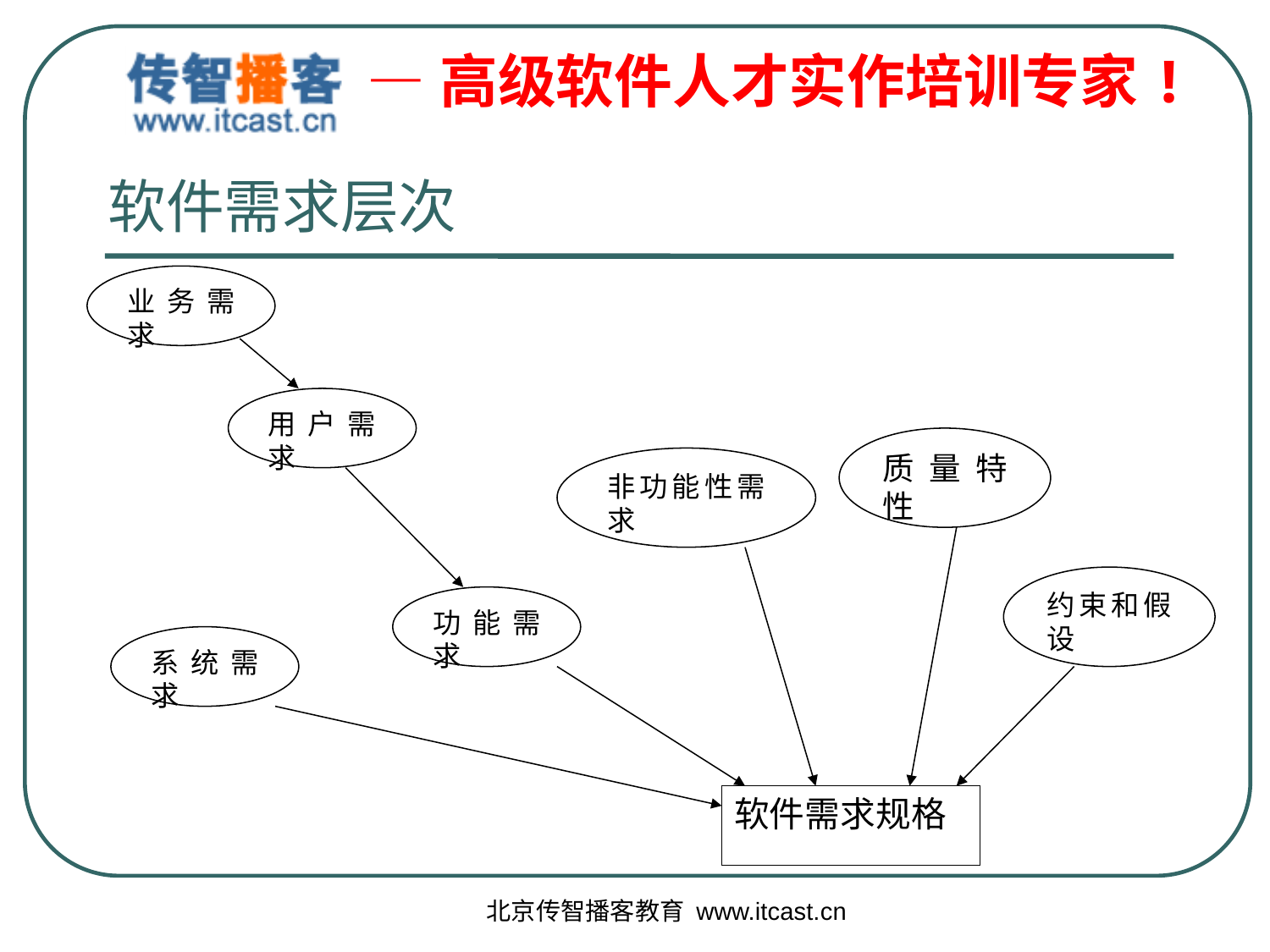

# 软件需求层次
业务需求

用户需求
质量特性
非功能性需求

约束和假设
功能需求
系统需求

软件需求规格

北京传智播客教育 www.itcast.cn